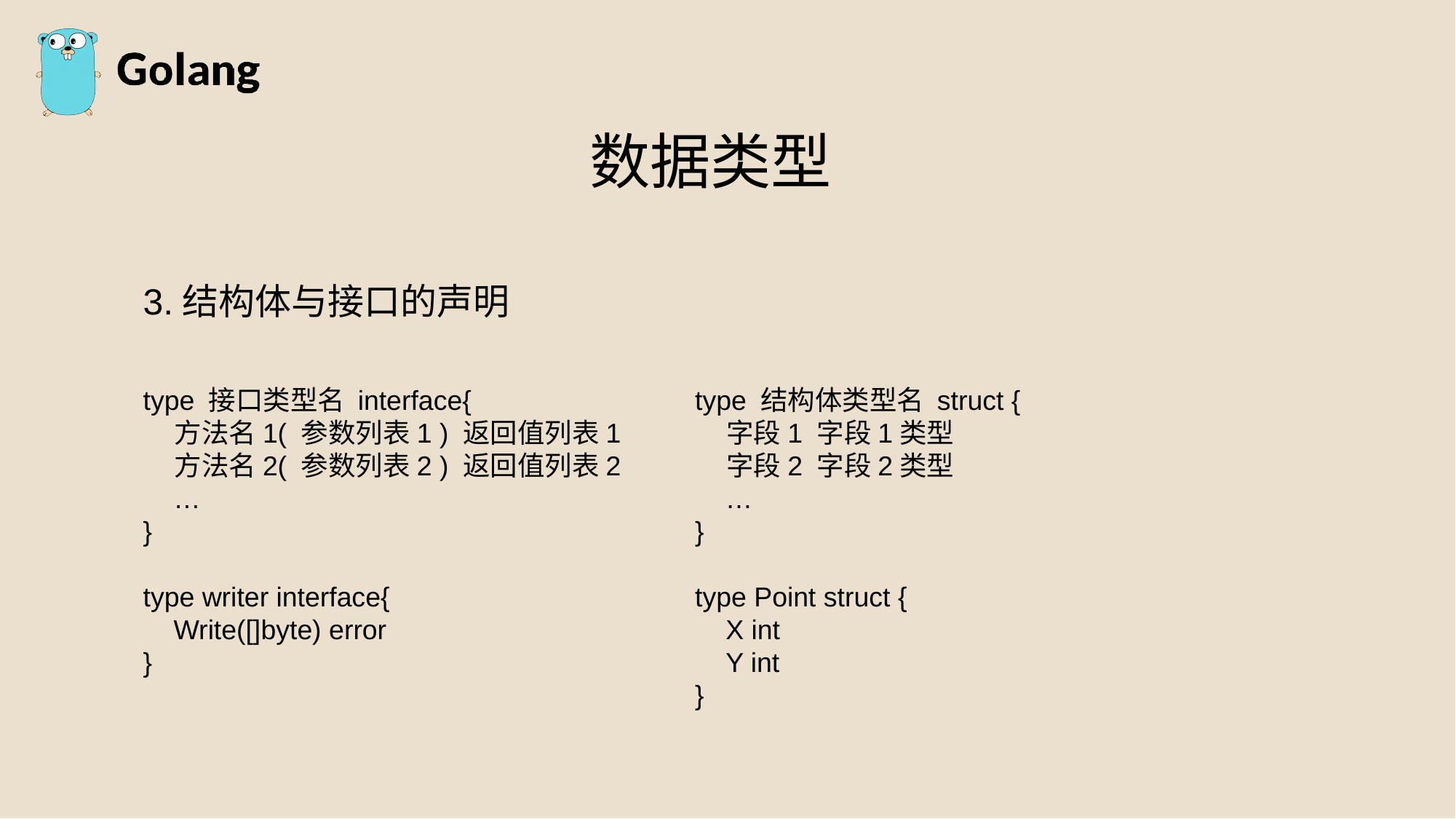

数据类型
3.结构体与接口的声明

type 接口类型名 interface{
    方法名1( 参数列表1 ) 返回值列表1
    方法名2( 参数列表2 ) 返回值列表2
    …
}

type writer interface{
    Write([]byte) error
}
type 结构体类型名 struct {
    字段1 字段1类型
    字段2 字段2类型
    …
}

type Point struct {
    X int
    Y int
}